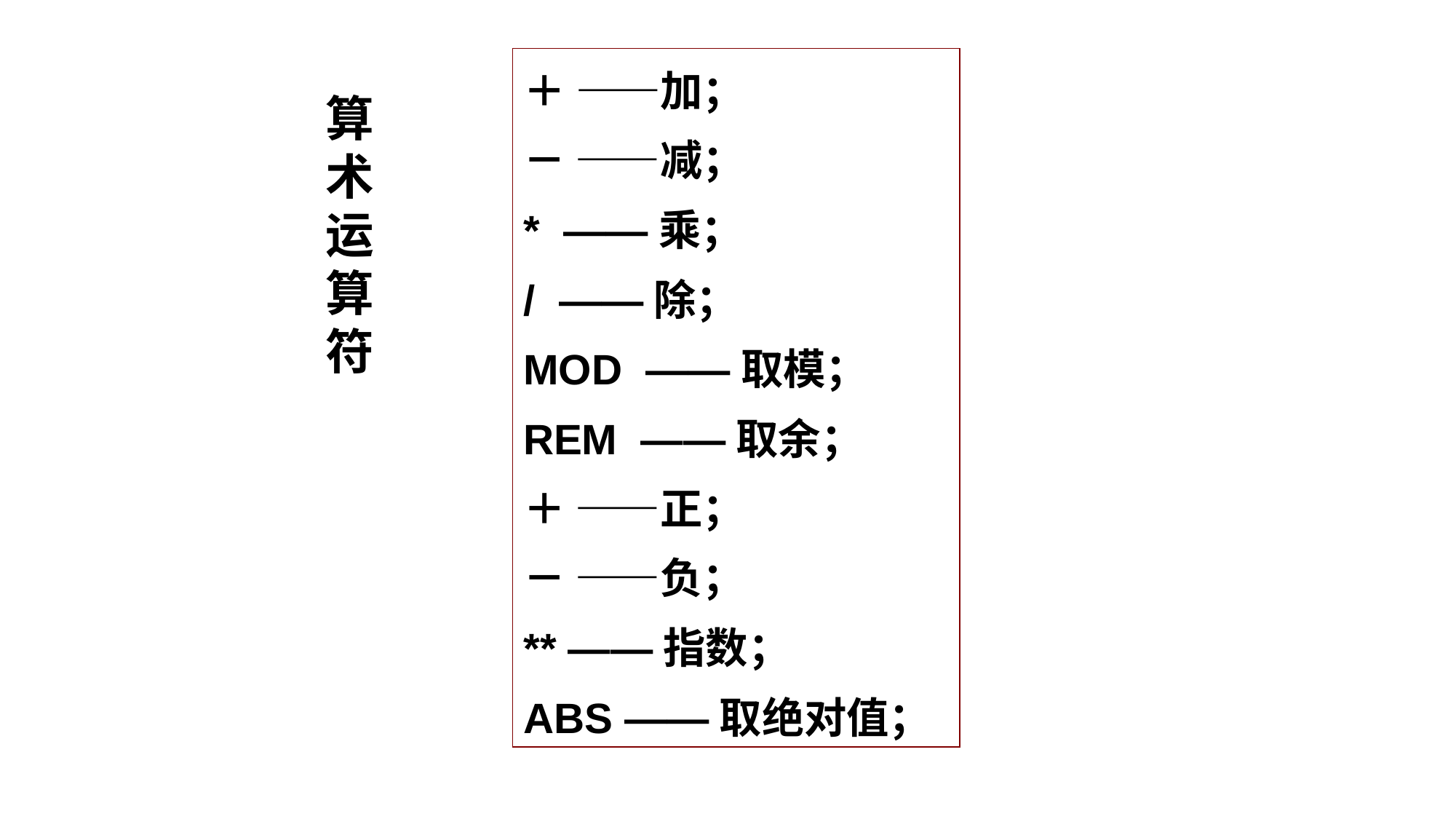

＋ ——加；
－ ——减；
*  ——乘；
/  ——除；
MOD  ——取模；
REM  ——取余；
＋ ——正；
－ ——负；
** ——指数；
ABS ——取绝对值；
算术运算符